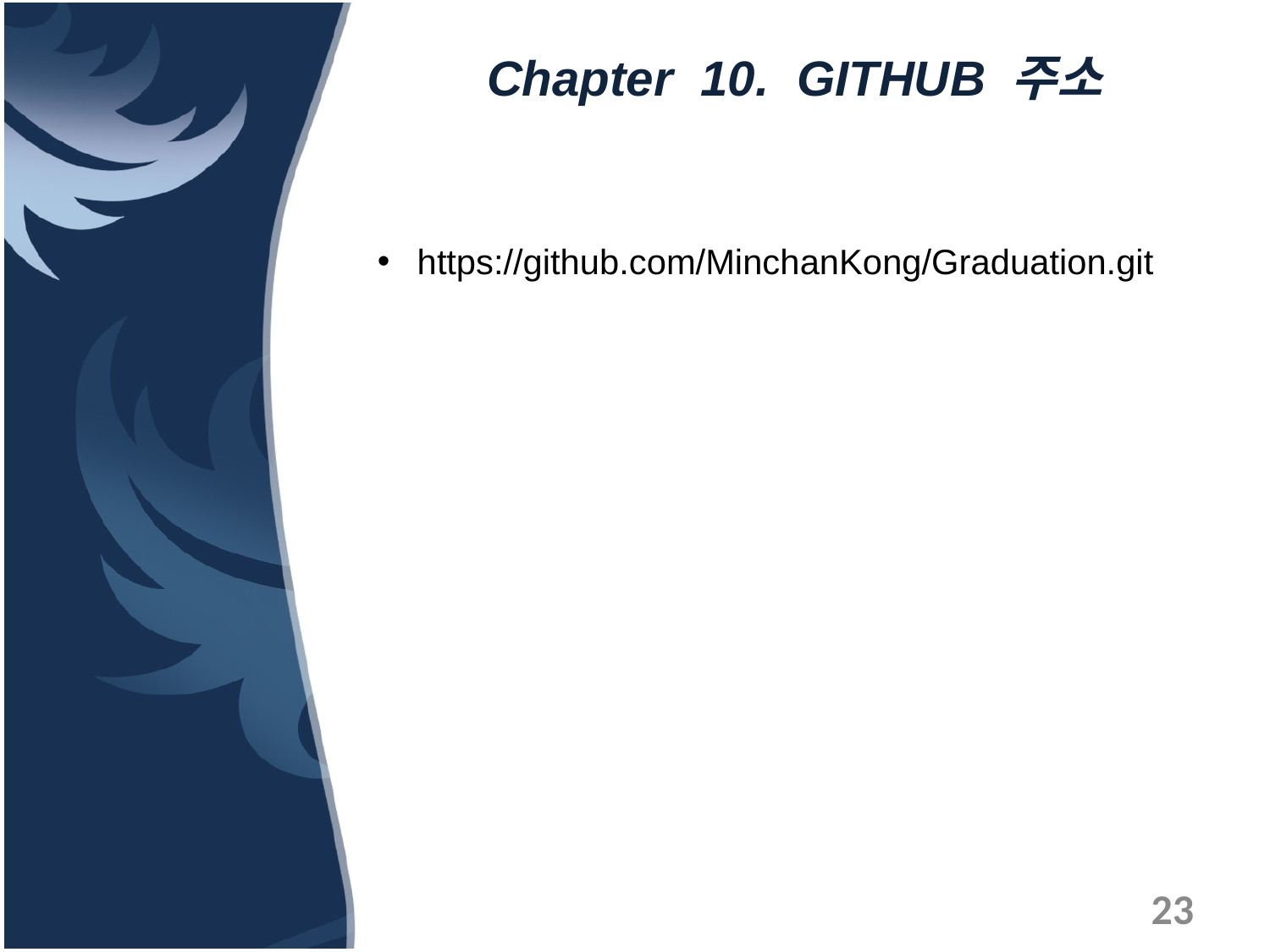

# Chapter  10.  GITHUB 주소
https://github.com/MinchanKong/Graduation.git

23